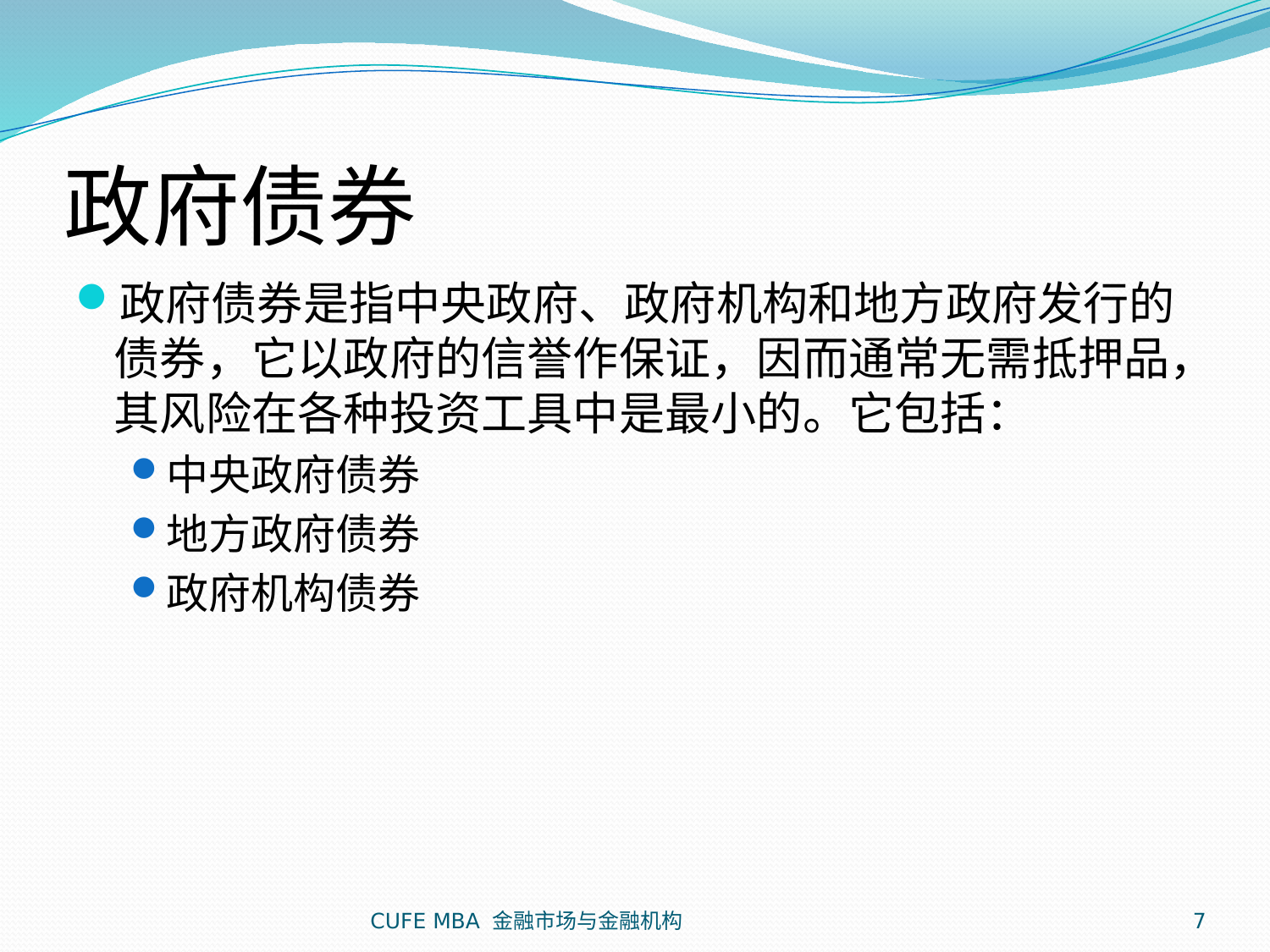

# 政府债券
政府债券是指中央政府、政府机构和地方政府发行的债券，它以政府的信誉作保证，因而通常无需抵押品，其风险在各种投资工具中是最小的。它包括：
中央政府债券
地方政府债券
政府机构债券
CUFE MBA 金融市场与金融机构
7